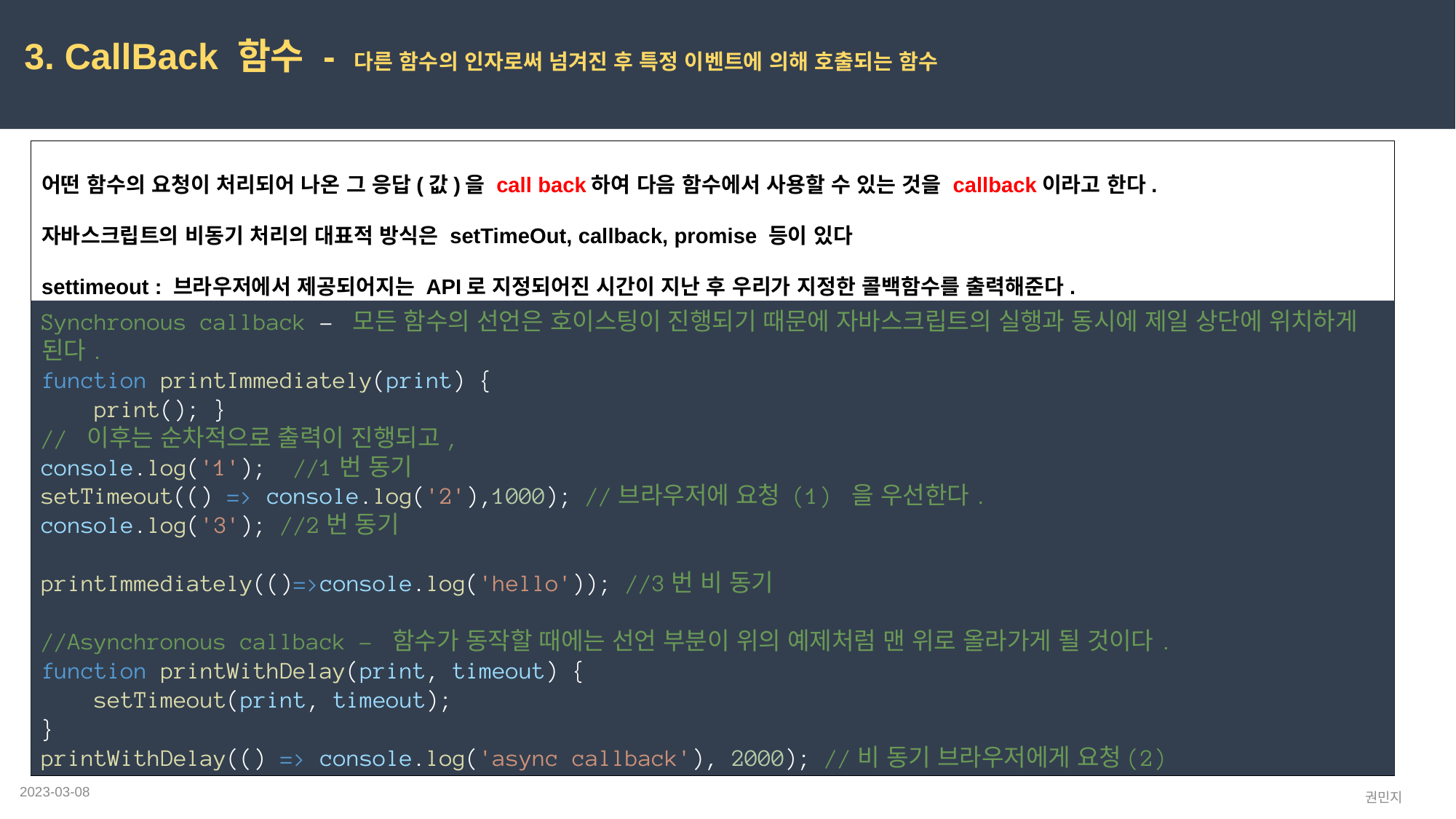

3. CallBack 함수 - 다른 함수의 인자로써 넘겨진 후 특정 이벤트에 의해 호출되는 함수
어떤 함수의 요청이 처리되어 나온 그 응답(값)을 call back하여 다음 함수에서 사용할 수 있는 것을 callback이라고 한다.
자바스크립트의 비동기 처리의 대표적 방식은 setTimeOut, callback, promise 등이 있다
settimeout : 브라우저에서 제공되어지는 API로 지정되어진 시간이 지난 후 우리가 지정한 콜백함수를 출력해준다.

Synchronous callback - 모든 함수의 선언은 호이스팅이 진행되기 때문에 자바스크립트의 실행과 동시에 제일 상단에 위치하게 된다.
function printImmediately(print) {
    print(); }
// 이후는 순차적으로 출력이 진행되고,
console.log('1');  //1번 동기
setTimeout(() => console.log('2'),1000); //브라우저에 요청 (1) 을 우선한다.
console.log('3'); //2번 동기
printImmediately(()=>console.log('hello')); //3번 비 동기
//Asynchronous callback - 함수가 동작할 때에는 선언 부분이 위의 예제처럼 맨 위로 올라가게 될 것이다.
function printWithDelay(print, timeout) {
    setTimeout(print, timeout);
}
printWithDelay(() => console.log('async callback'), 2000); //비 동기 브라우저에게 요청(2)
2023-03-08
권민지